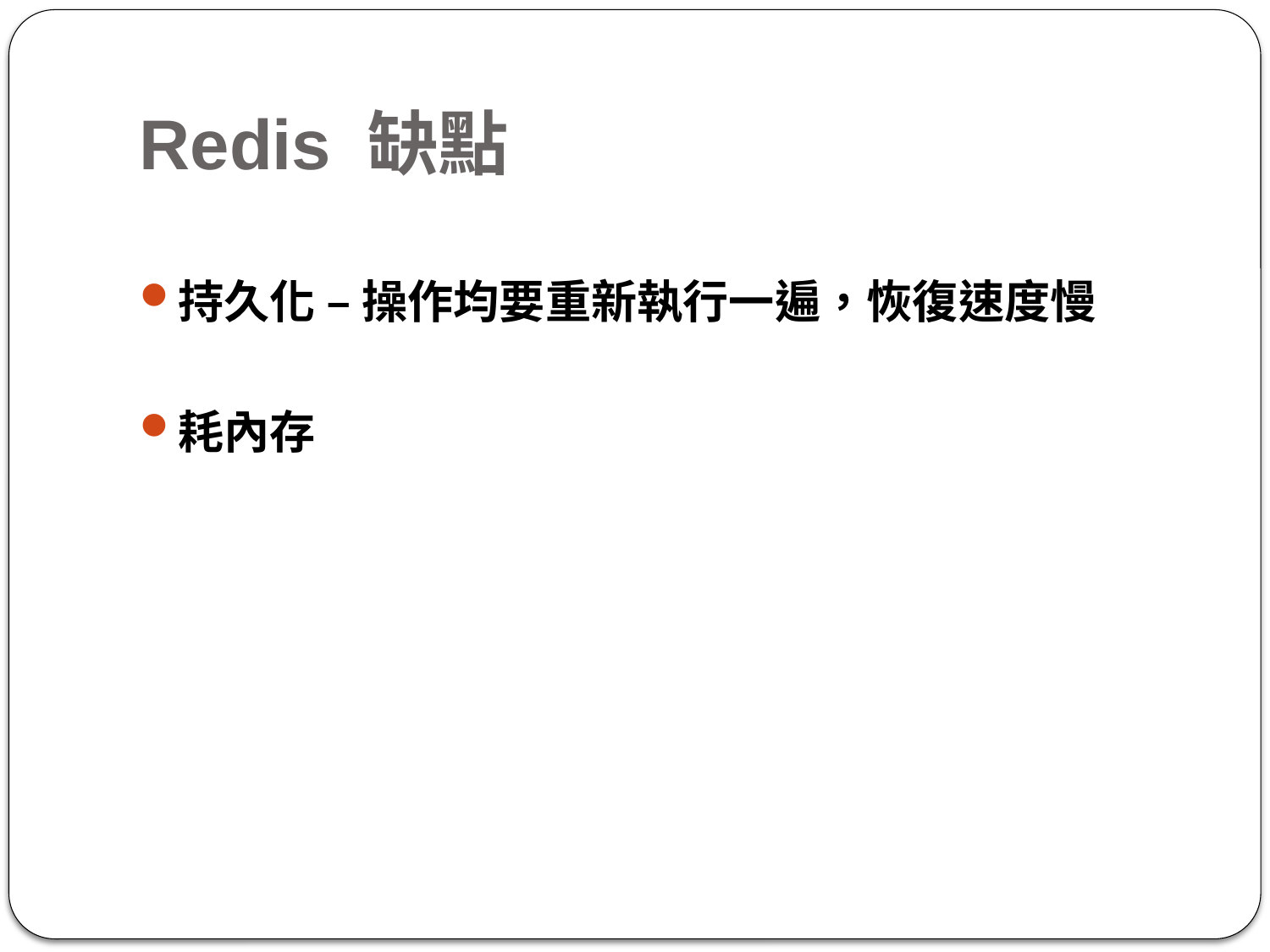

# Redis 缺點

持久化 – 操作均要重新執行一遍，恢復速度慢

耗內存